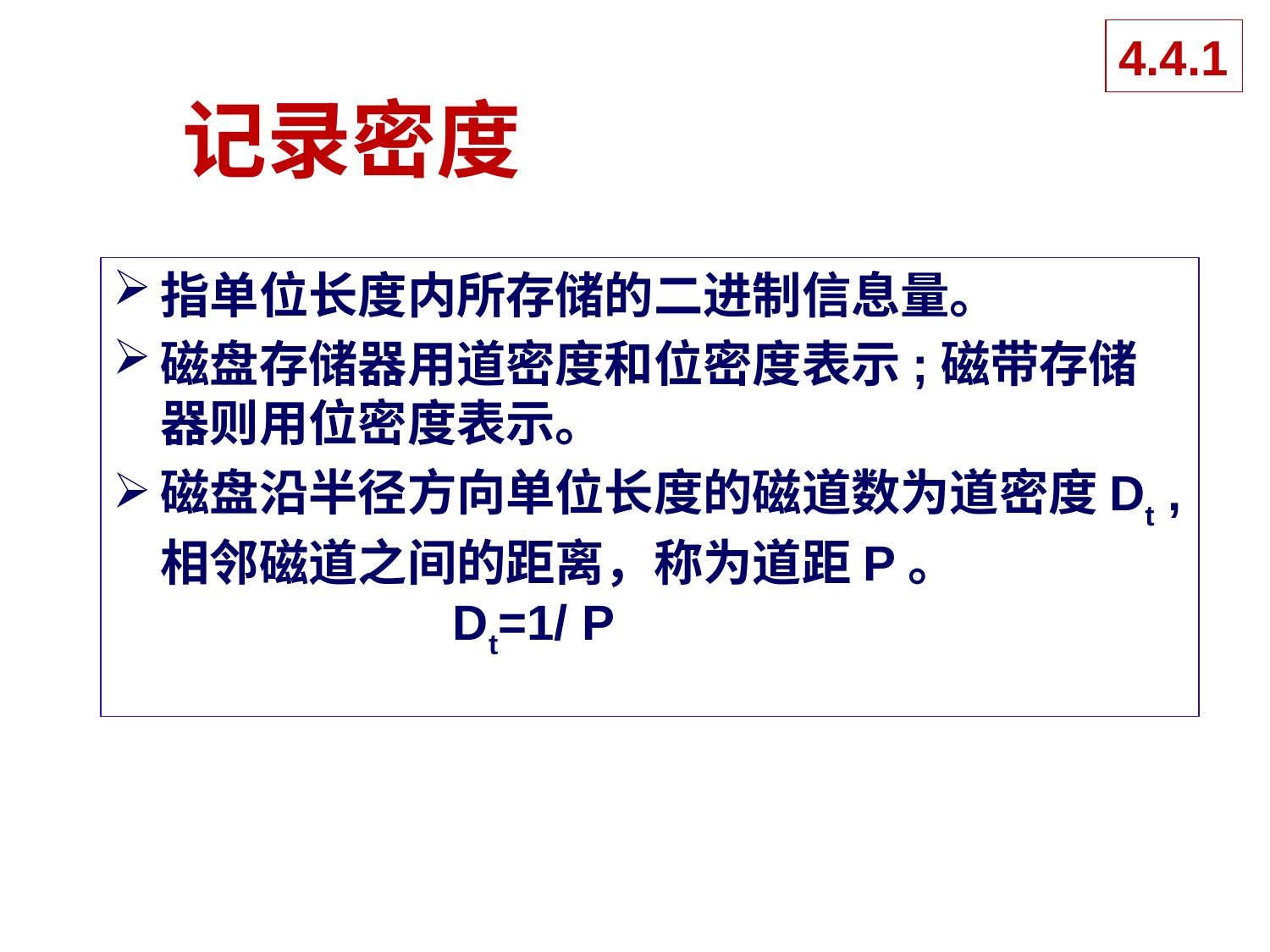

4.4.1
# 记录密度
指单位长度内所存储的二进制信息量。
磁盘存储器用道密度和位密度表示;磁带存储器则用位密度表示。
磁盘沿半径方向单位长度的磁道数为道密度Dt ,相邻磁道之间的距离，称为道距P。
                         Dt=1/ P